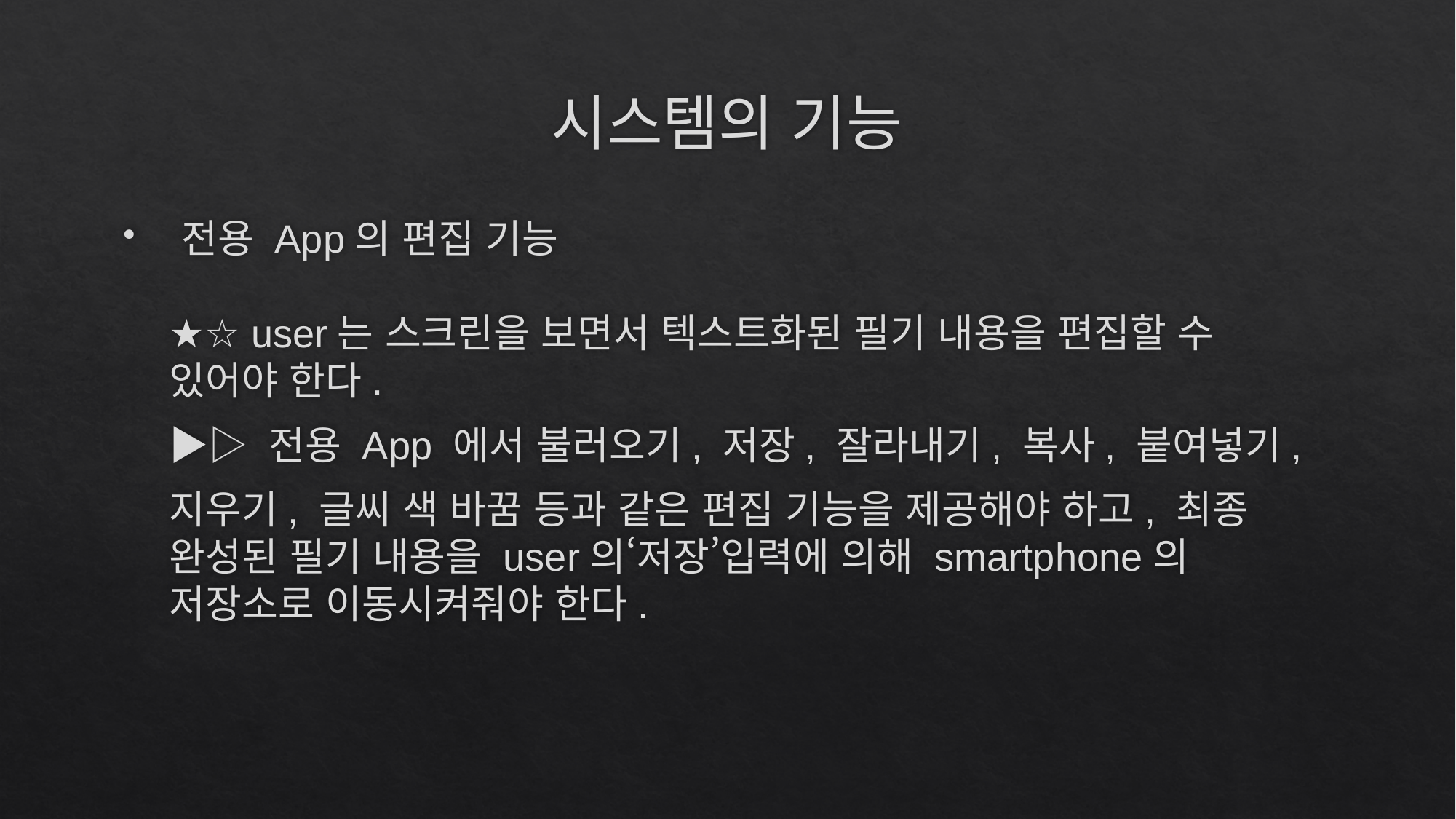

# 시스템의 기능
 전용 App의 편집 기능

★☆ user는 스크린을 보면서 텍스트화된 필기 내용을 편집할 수 있어야 한다.
▶▷ 전용 App 에서 불러오기, 저장, 잘라내기, 복사, 붙여넣기,
지우기, 글씨 색 바꿈 등과 같은 편집 기능을 제공해야 하고, 최종 완성된 필기 내용을 user의‘저장’입력에 의해 smartphone의 저장소로 이동시켜줘야 한다.